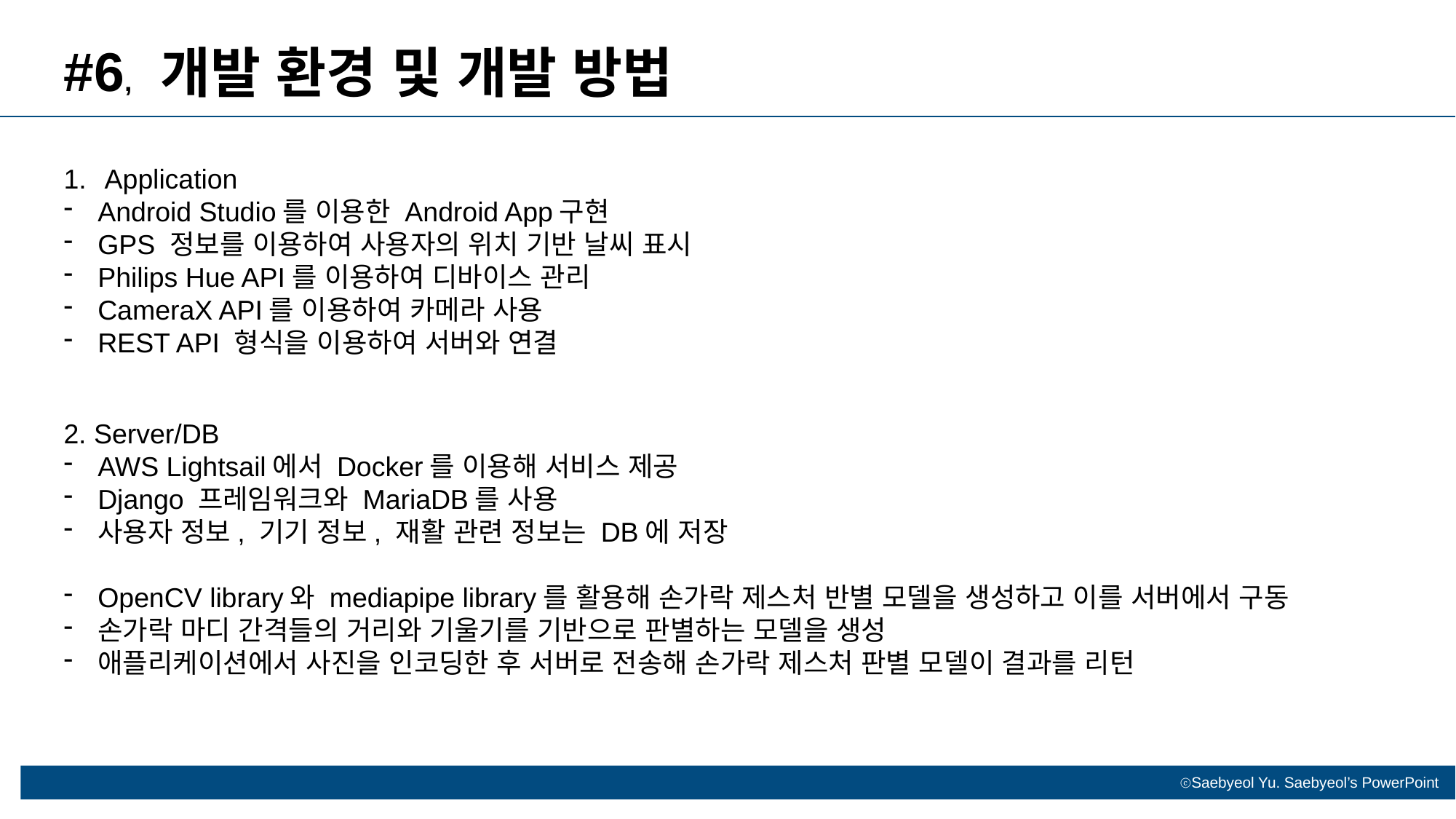

#6,
개발 환경 및 개발 방법
Application
Android Studio를 이용한 Android App구현
GPS 정보를 이용하여 사용자의 위치 기반 날씨 표시
Philips Hue API를 이용하여 디바이스 관리
CameraX API를 이용하여 카메라 사용
REST API 형식을 이용하여 서버와 연결
2. Server/DB
AWS Lightsail에서 Docker를 이용해 서비스 제공
Django 프레임워크와 MariaDB를 사용
사용자 정보, 기기 정보, 재활 관련 정보는 DB에 저장

OpenCV library와 mediapipe library를 활용해 손가락 제스처 반별 모델을 생성하고 이를 서버에서 구동
손가락 마디 간격들의 거리와 기울기를 기반으로 판별하는 모델을 생성
애플리케이션에서 사진을 인코딩한 후 서버로 전송해 손가락 제스처 판별 모델이 결과를 리턴